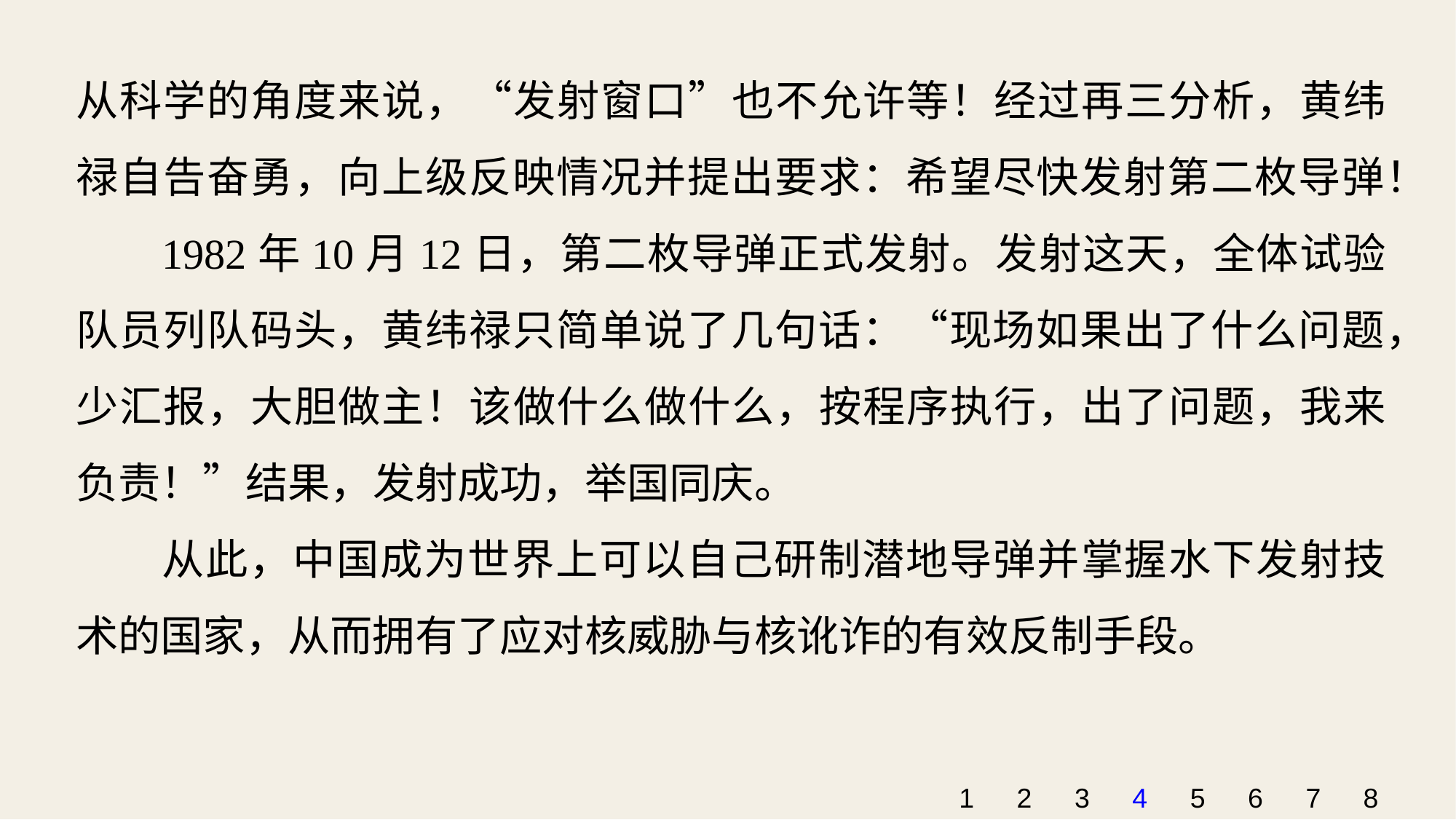

从科学的角度来说，“发射窗口”也不允许等！经过再三分析，黄纬禄自告奋勇，向上级反映情况并提出要求：希望尽快发射第二枚导弹！
1982年10月12日，第二枚导弹正式发射。发射这天，全体试验队员列队码头，黄纬禄只简单说了几句话：“现场如果出了什么问题，少汇报，大胆做主！该做什么做什么，按程序执行，出了问题，我来负责！”结果，发射成功，举国同庆。
从此，中国成为世界上可以自己研制潜地导弹并掌握水下发射技术的国家，从而拥有了应对核威胁与核讹诈的有效反制手段。
1
2
3
4
5
6
7
8